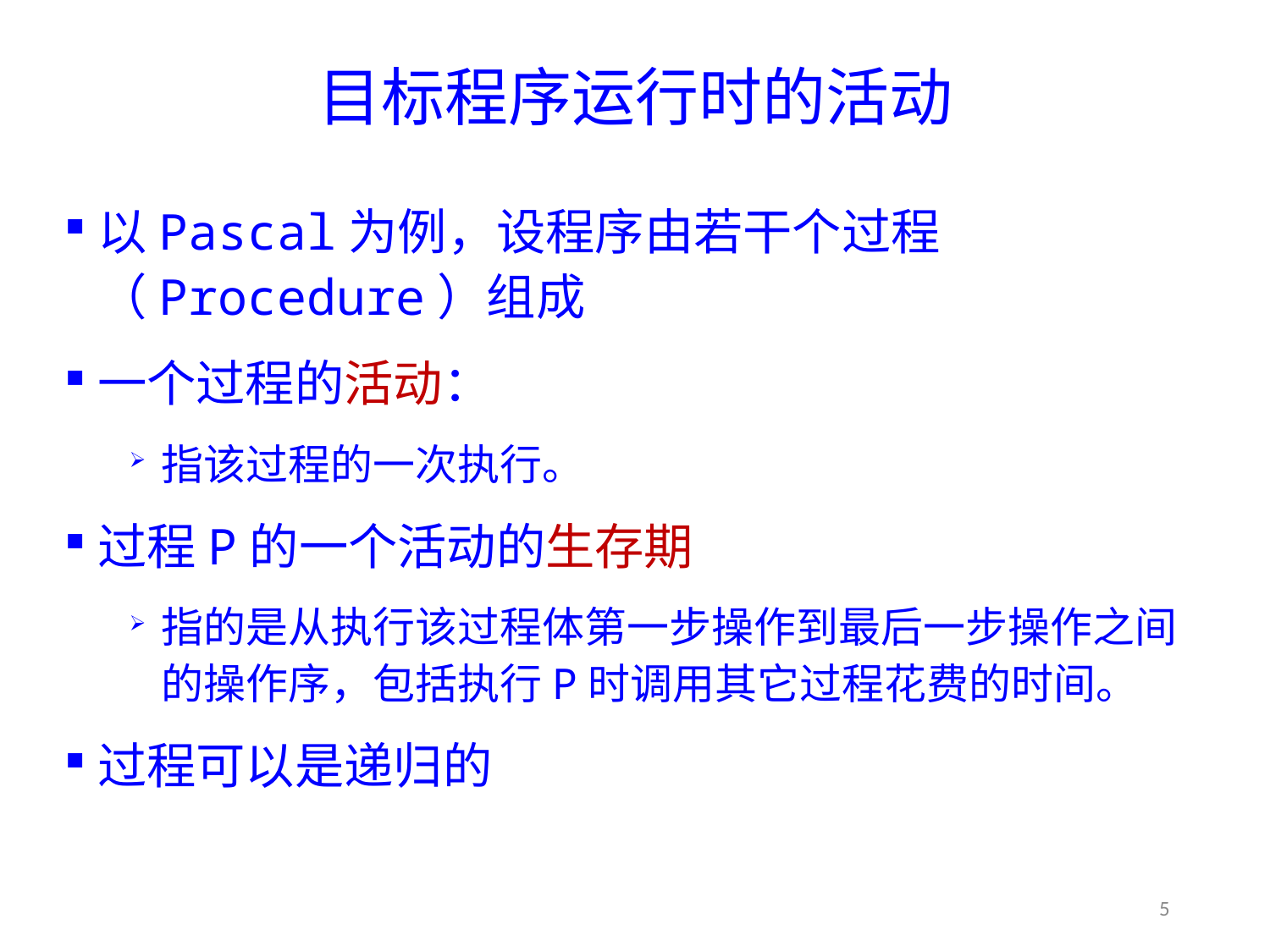

# 目标程序运行时的活动
以Pascal为例，设程序由若干个过程（Procedure）组成
一个过程的活动：
指该过程的一次执行。
过程P的一个活动的生存期
指的是从执行该过程体第一步操作到最后一步操作之间的操作序，包括执行P时调用其它过程花费的时间。
过程可以是递归的
5